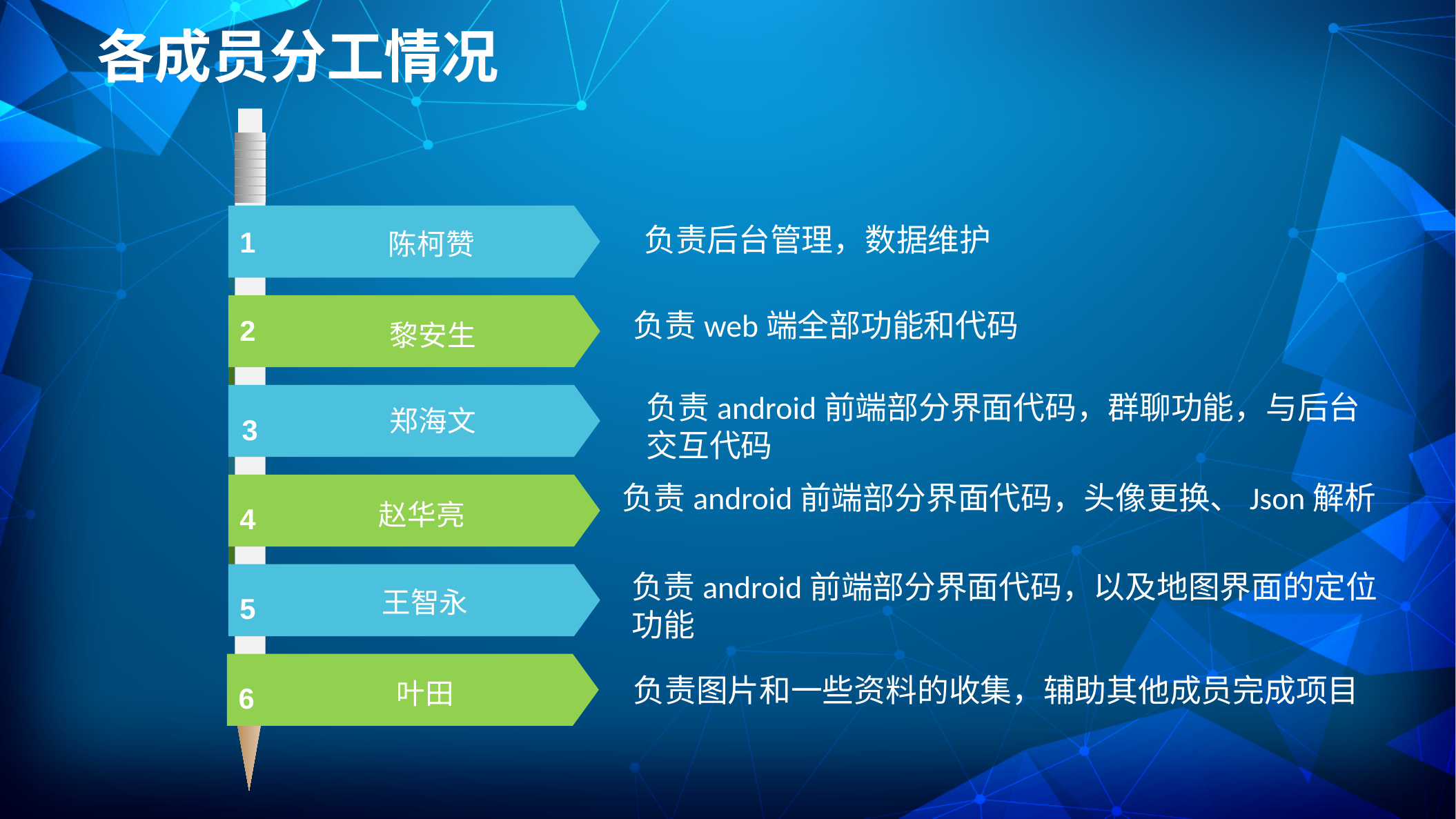

各成员分工情况

1
陈柯赞

2
黎安生

郑海文
3

 负责后台管理，数据维护
负责web端全部功能和代码
负责android前端部分界面代码，群聊功能，与后台交互代码
负责android前端部分界面代码，头像更换、Json解析

赵华亮
4
负责android前端部分界面代码，以及地图界面的定位功能

王智永
5

叶田
负责图片和一些资料的收集，辅助其他成员完成项目
6